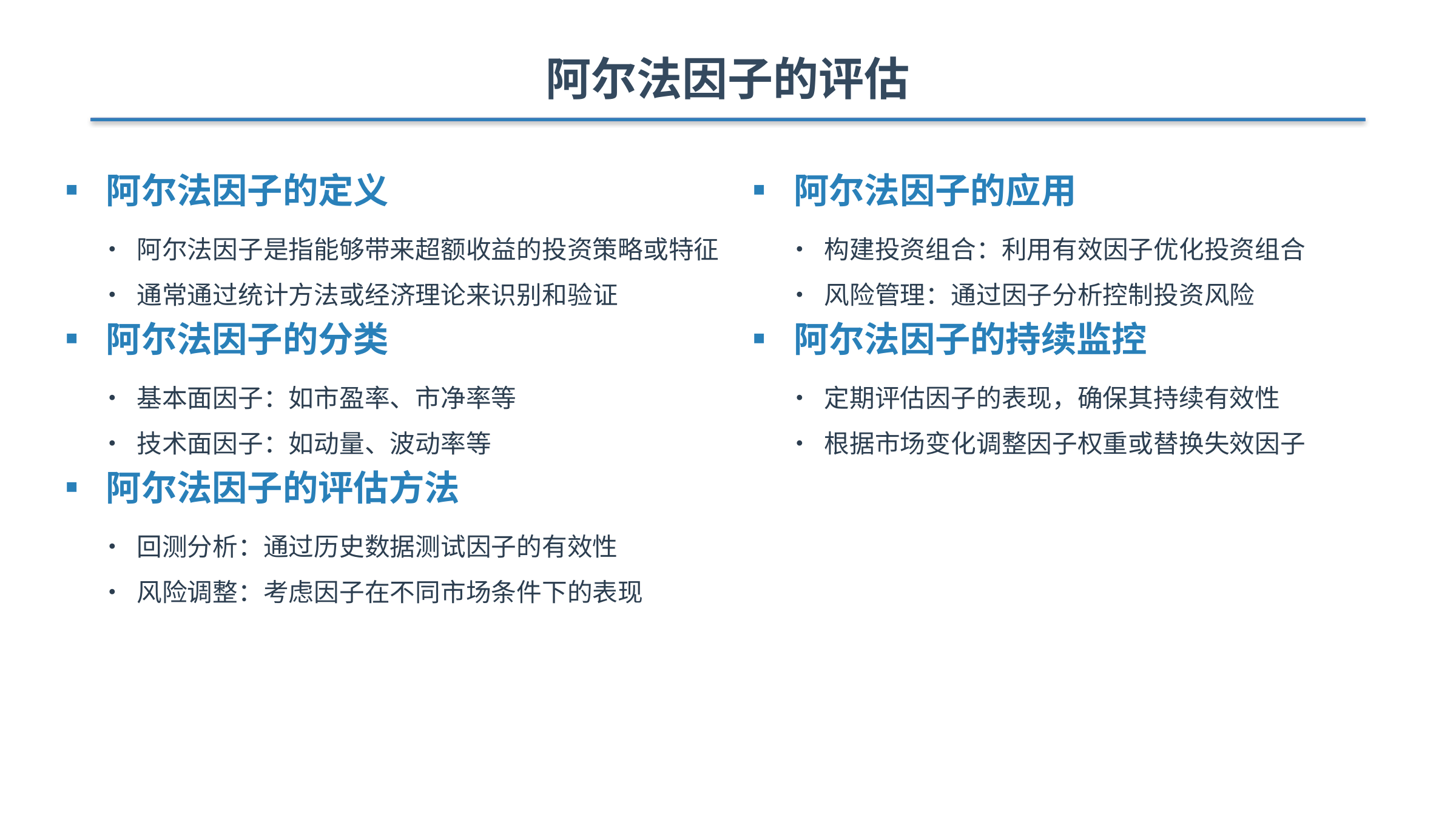

阿尔法因子的评估

▪ 阿尔法因子的定义
• 阿尔法因子是指能够带来超额收益的投资策略或特征
• 通常通过统计方法或经济理论来识别和验证
▪ 阿尔法因子的分类
• 基本面因子：如市盈率、市净率等
• 技术面因子：如动量、波动率等
▪ 阿尔法因子的评估方法
• 回测分析：通过历史数据测试因子的有效性
• 风险调整：考虑因子在不同市场条件下的表现

▪ 阿尔法因子的应用
• 构建投资组合：利用有效因子优化投资组合
• 风险管理：通过因子分析控制投资风险
▪ 阿尔法因子的持续监控
• 定期评估因子的表现，确保其持续有效性
• 根据市场变化调整因子权重或替换失效因子